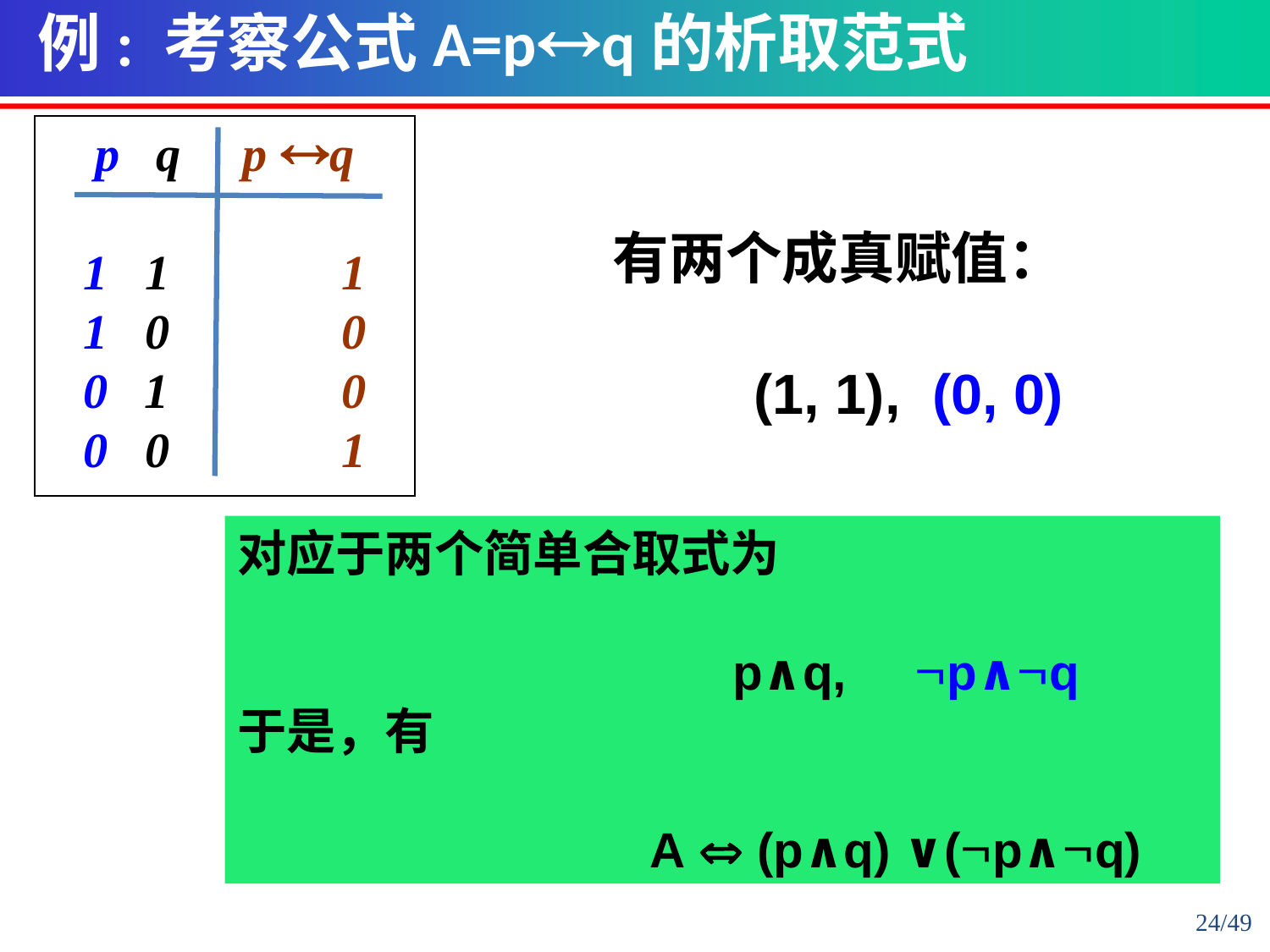

例: 考察公式A=p↔q的析取范式
p   q     p ↔q

1   1              1
1   0              0
0   1              0
0   0              1

有两个成真赋值：

         (1, 1),  (0, 0)
对应于两个简单合取式为

                                    p∧q,     ¬p∧¬q
于是，有

                              A ⇔ (p∧q) ∨(¬p∧¬q)
24/49